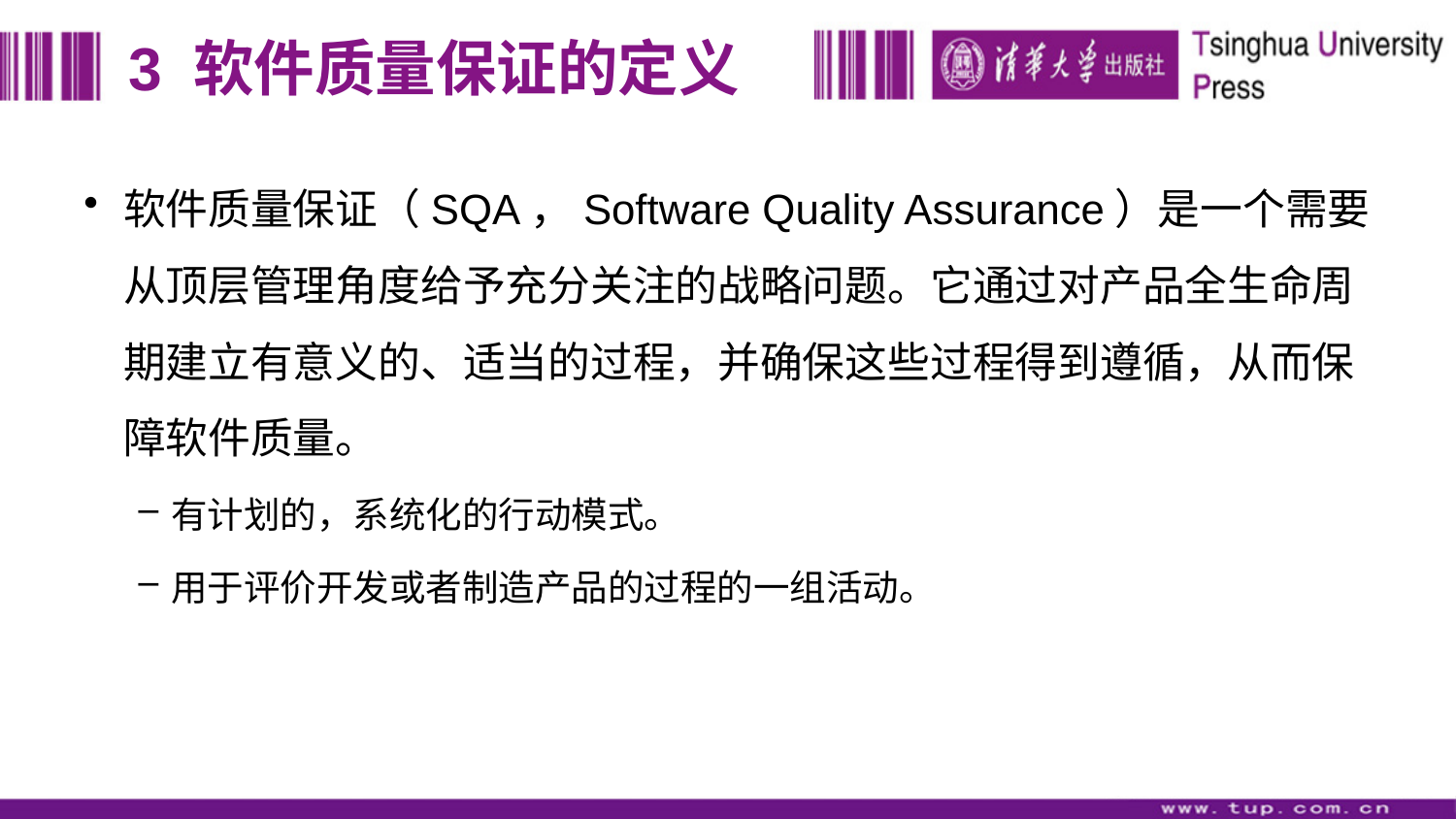

# 3 软件质量保证的定义
软件质量保证（SQA，Software Quality Assurance）是一个需要从顶层管理角度给予充分关注的战略问题。它通过对产品全生命周期建立有意义的、适当的过程，并确保这些过程得到遵循，从而保障软件质量。
有计划的，系统化的行动模式。
用于评价开发或者制造产品的过程的一组活动。